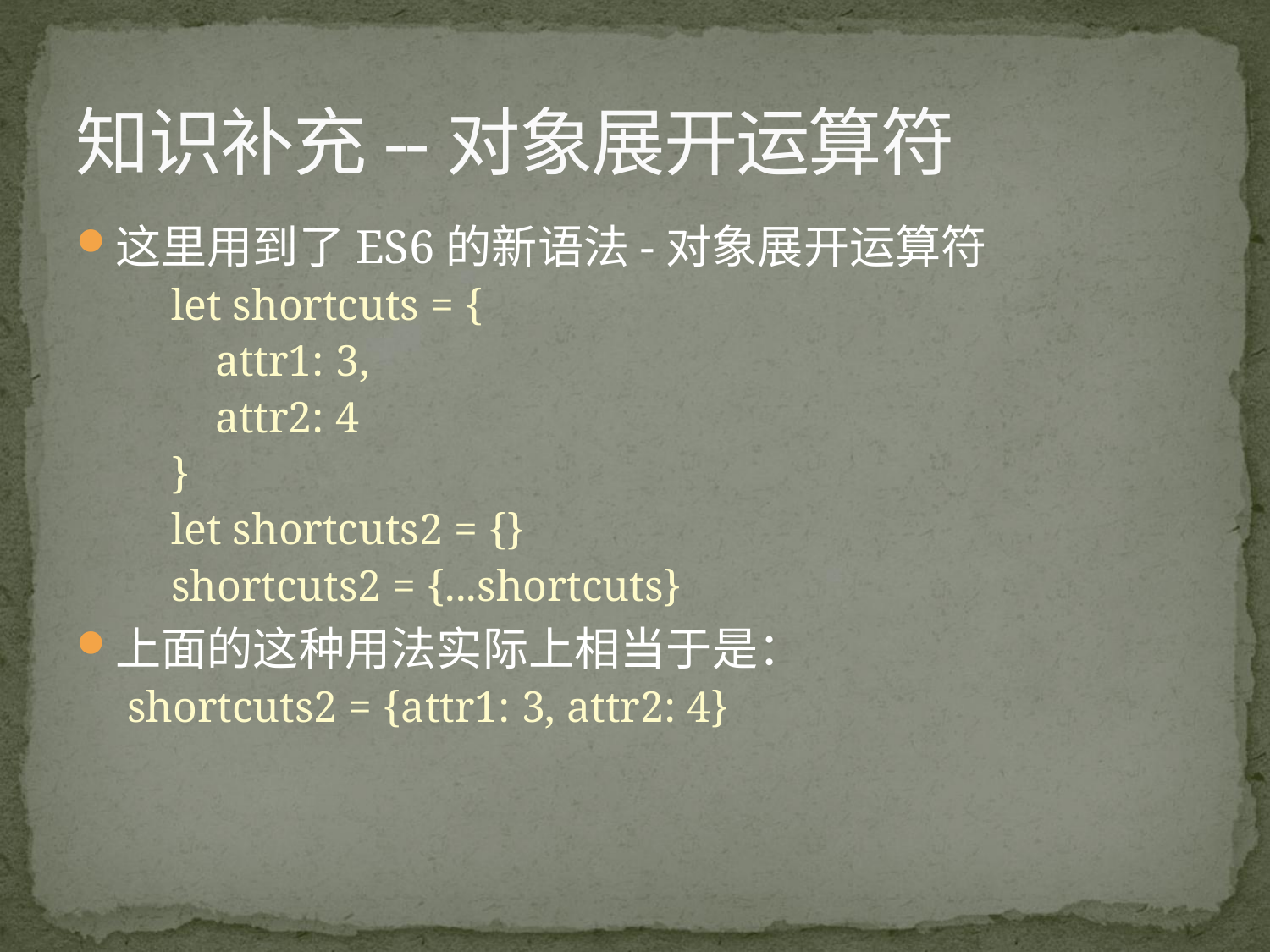

# 知识补充--对象展开运算符
这里用到了ES6的新语法-对象展开运算符
    let shortcuts = {
        attr1: 3,
        attr2: 4
    }
    let shortcuts2 = {}
    shortcuts2 = {...shortcuts}
上面的这种用法实际上相当于是：
shortcuts2 = {attr1: 3, attr2: 4}